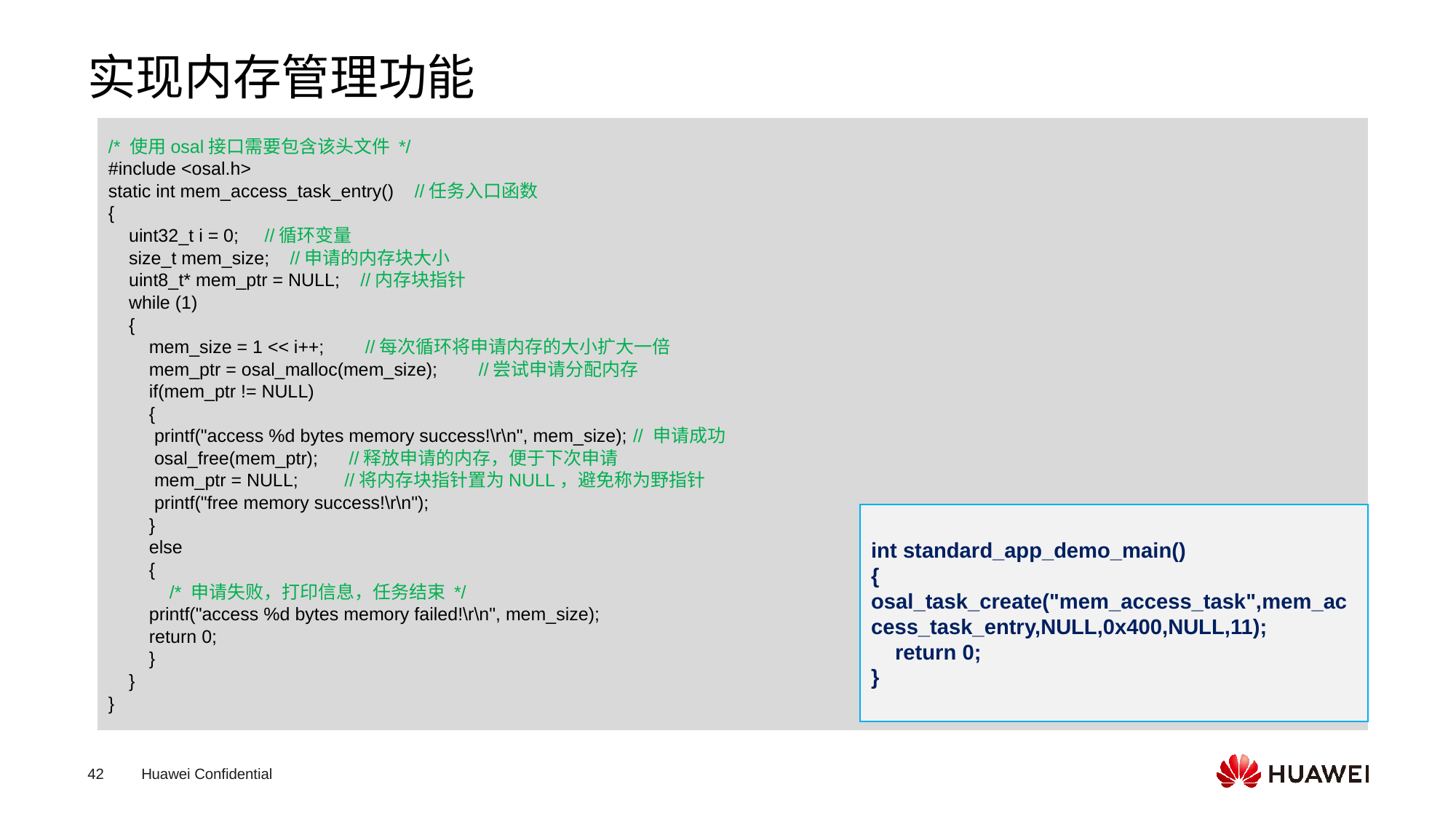

# 实现内存管理功能
/* 使用osal接口需要包含该头文件 */
#include <osal.h>
static int mem_access_task_entry()    //任务入口函数
{
    uint32_t i = 0;     //循环变量
    size_t mem_size;    //申请的内存块大小
    uint8_t* mem_ptr = NULL;    //内存块指针
    while (1)
    {
        mem_size = 1 << i++;        //每次循环将申请内存的大小扩大一倍
        mem_ptr = osal_malloc(mem_size);        //尝试申请分配内存
        if(mem_ptr != NULL)
        {
         printf("access %d bytes memory success!\r\n", mem_size); // 申请成功
         osal_free(mem_ptr);      //释放申请的内存，便于下次申请
         mem_ptr = NULL;         //将内存块指针置为NULL，避免称为野指针
         printf("free memory success!\r\n");
        }
        else
        {
            /* 申请失败，打印信息，任务结束 */
        printf("access %d bytes memory failed!\r\n", mem_size);
        return 0;
        }
    }
}
int standard_app_demo_main()
{
osal_task_create("mem_access_task",mem_access_task_entry,NULL,0x400,NULL,11);
    return 0;
}